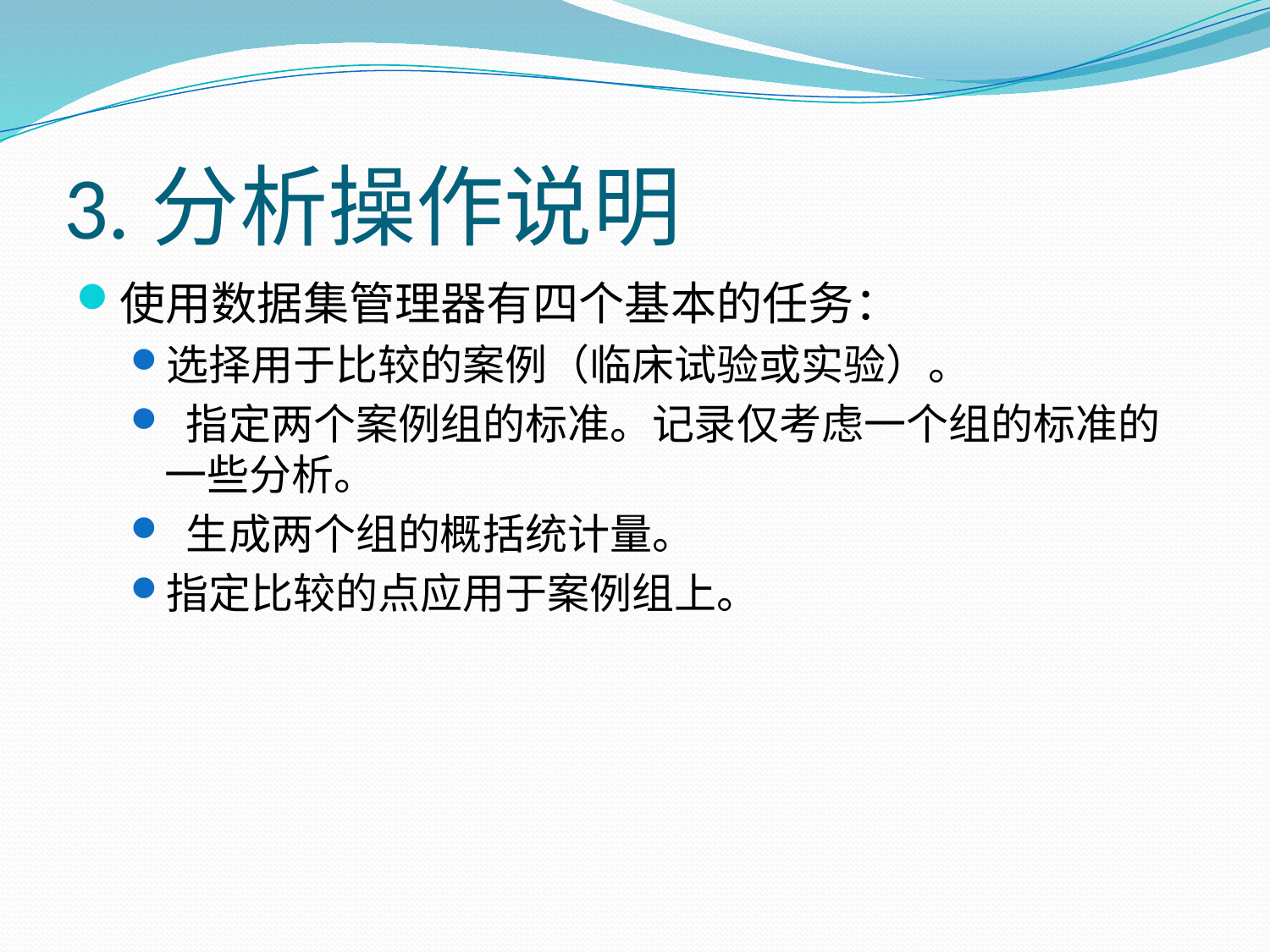

# 3.分析操作说明
使用数据集管理器有四个基本的任务：
选择用于比较的案例（临床试验或实验）。
 指定两个案例组的标准。记录仅考虑一个组的标准的一些分析。
 生成两个组的概括统计量。
指定比较的点应用于案例组上。